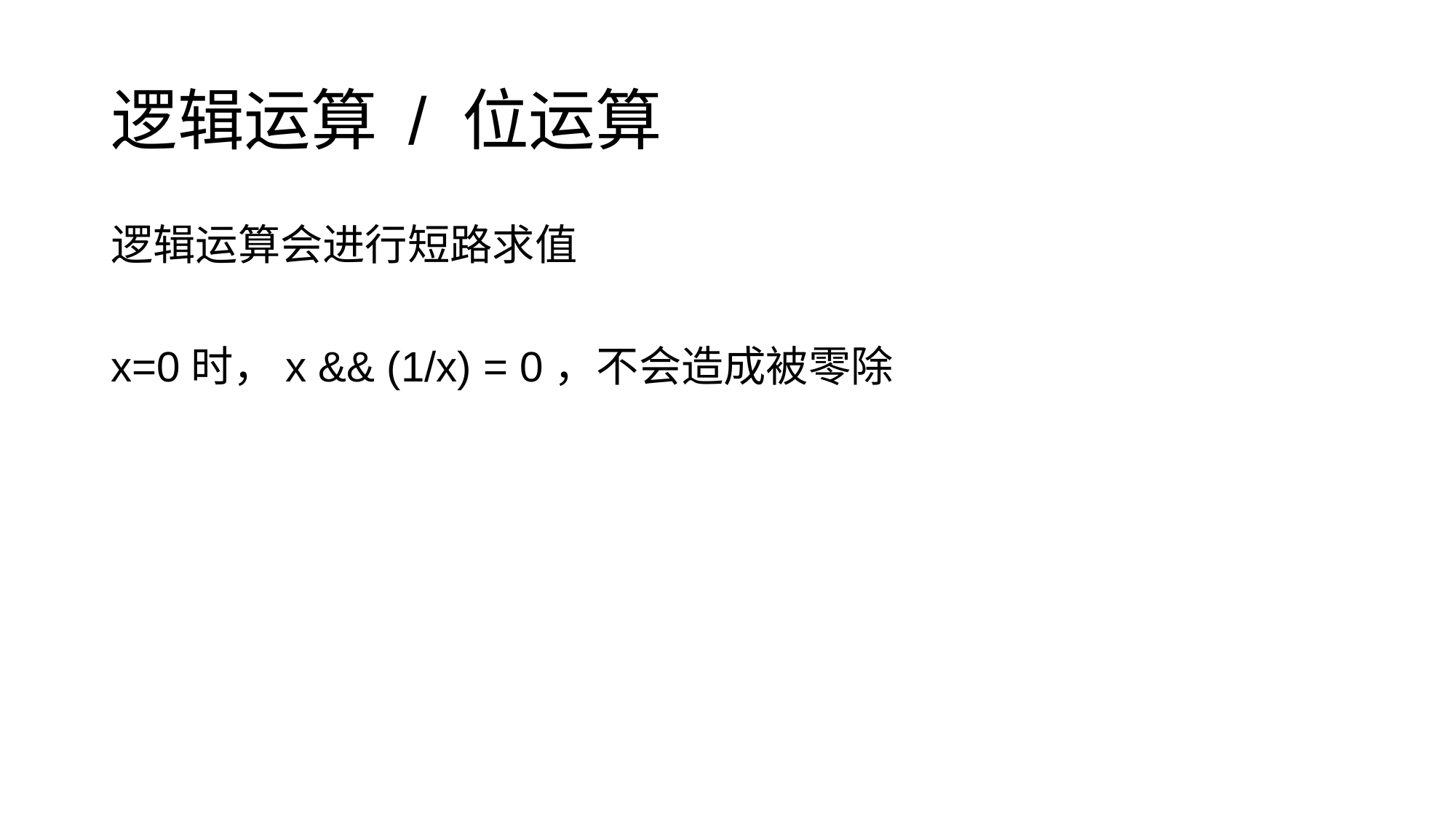

# 逻辑运算 / 位运算
逻辑运算会进行短路求值

x=0时，x && (1/x) = 0，不会造成被零除